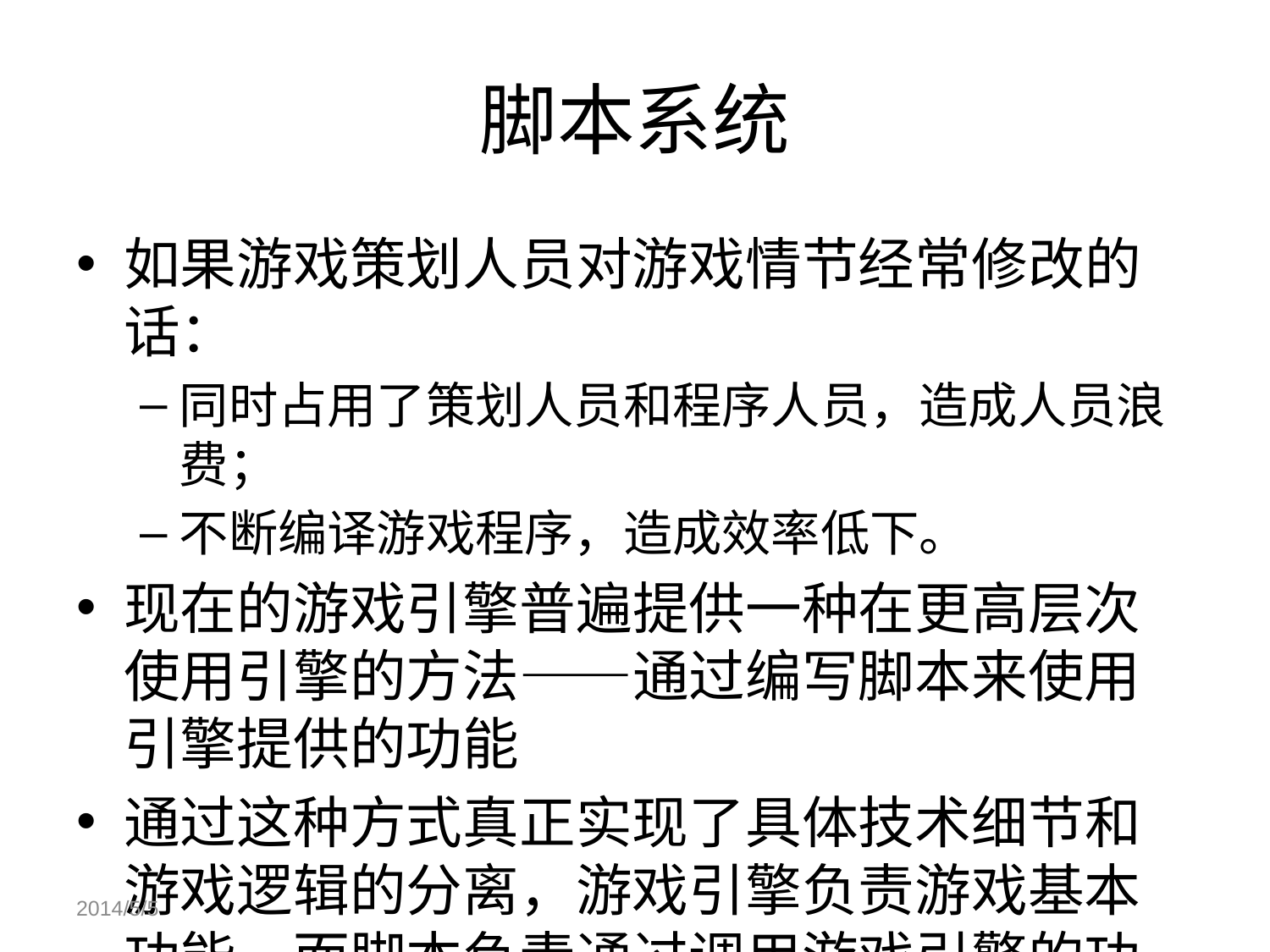

# 脚本系统
如果游戏策划人员对游戏情节经常修改的话：
同时占用了策划人员和程序人员，造成人员浪费；
不断编译游戏程序，造成效率低下。
现在的游戏引擎普遍提供一种在更高层次使用引擎的方法——通过编写脚本来使用引擎提供的功能
通过这种方式真正实现了具体技术细节和游戏逻辑的分离，游戏引擎负责游戏基本功能，而脚本负责通过调用游戏引擎的功能来实现游戏性。
2014/5/5